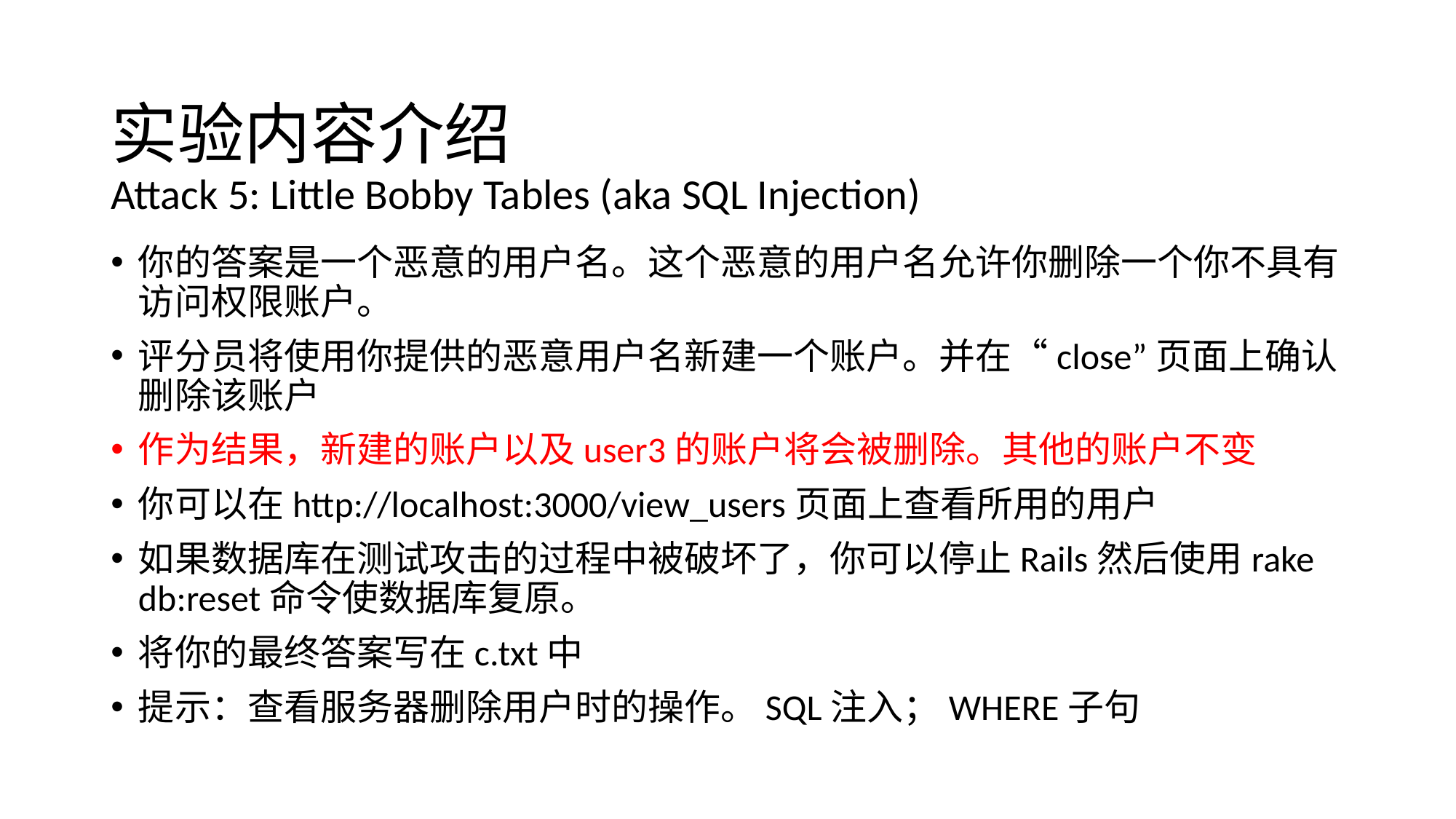

# 实验内容介绍 Attack 5: Little Bobby Tables (aka SQL Injection)
你的答案是一个恶意的用户名。这个恶意的用户名允许你删除一个你不具有访问权限账户。
评分员将使用你提供的恶意用户名新建一个账户。并在“close”页面上确认删除该账户
作为结果，新建的账户以及user3的账户将会被删除。其他的账户不变
你可以在http://localhost:3000/view_users页面上查看所用的用户
如果数据库在测试攻击的过程中被破坏了，你可以停止Rails然后使用rake db:reset命令使数据库复原。
将你的最终答案写在c.txt中
提示：查看服务器删除用户时的操作。SQL注入；WHERE子句